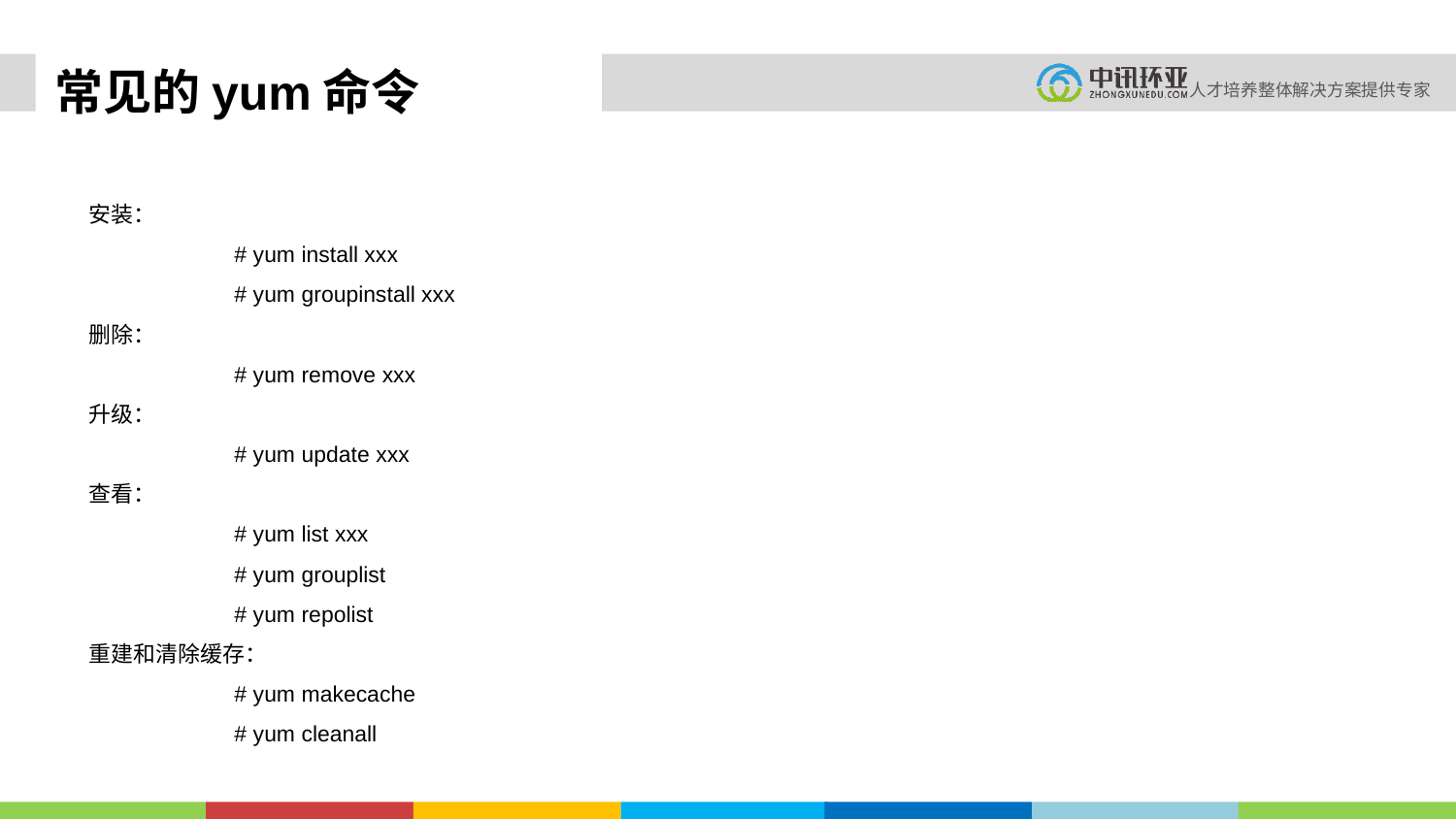

# 常见的yum命令
安装：
	# yum install xxx
	# yum groupinstall xxx
删除：
	# yum remove xxx
升级：
	# yum update xxx
查看：
	# yum list xxx
	# yum grouplist
	# yum repolist
重建和清除缓存：
	# yum makecache
	# yum cleanall